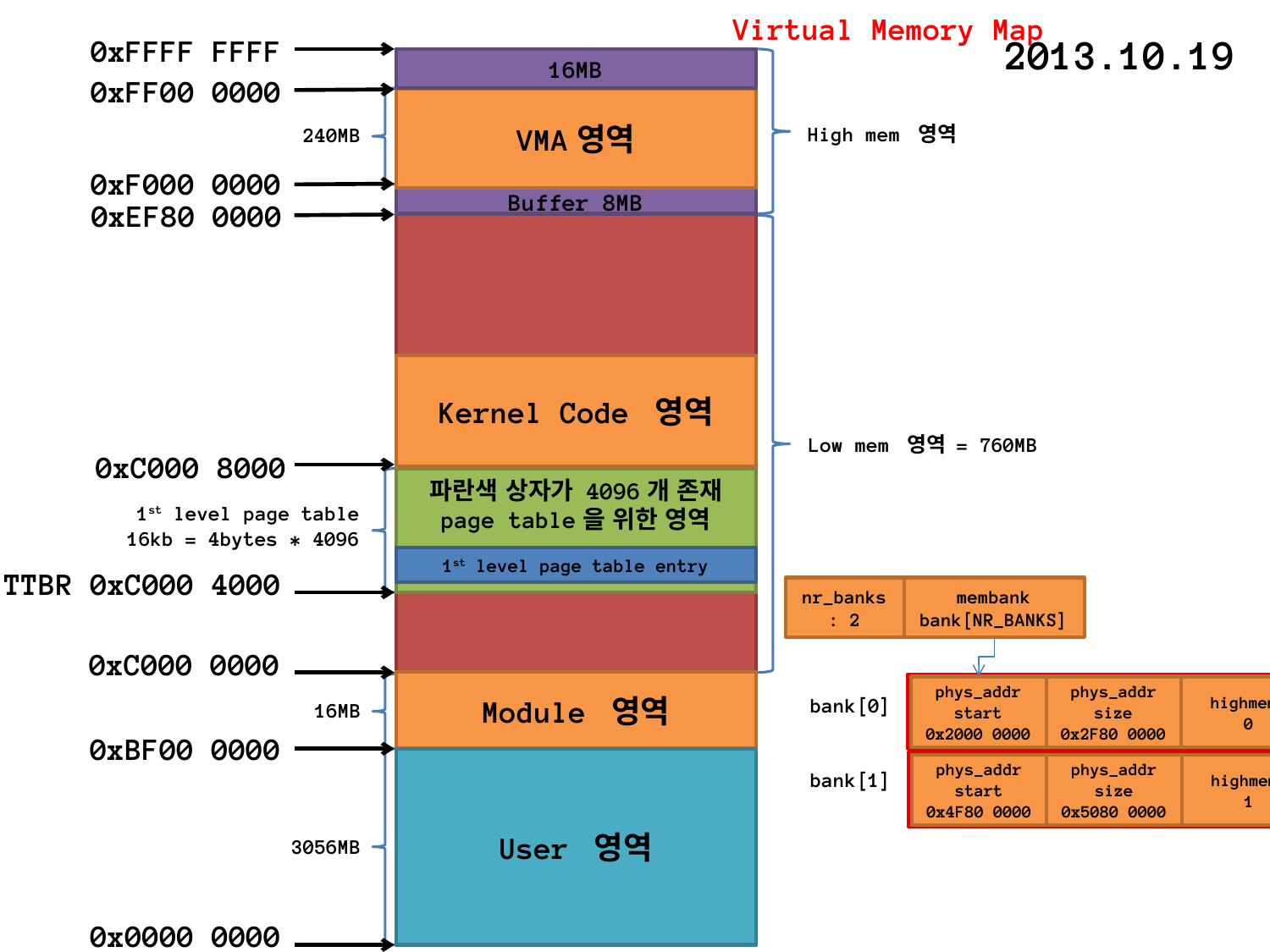

Virtual Memory Map
# 2013.10.19
0xFFFF FFFF

16MB

0xFF00 0000

VMA영역
High mem 영역
240MB
0xF000 0000
Buffer 8MB
0xEF80 0000

Kernel Code 영역
Low mem 영역 = 760MB
0xC000 8000

파란색 상자가 4096개 존재
page table을 위한 영역
1st level page table
16kb = 4bytes * 4096
1st level page table entry
TTBR 0xC000 4000
nr_banks
: 2
membank bank[NR_BANKS]

phys_addr
start
0x2000 0000
phys_addr
size
0x2F80 0000
highmem?
0
bank[0]

phys_addr
start
0x4F80 0000
phys_addr
size
0x5080 0000
highmem?
1
bank[1]
0xC000 0000
Module 영역

16MB
0xBF00 0000
User 영역

3056MB
0x0000 0000